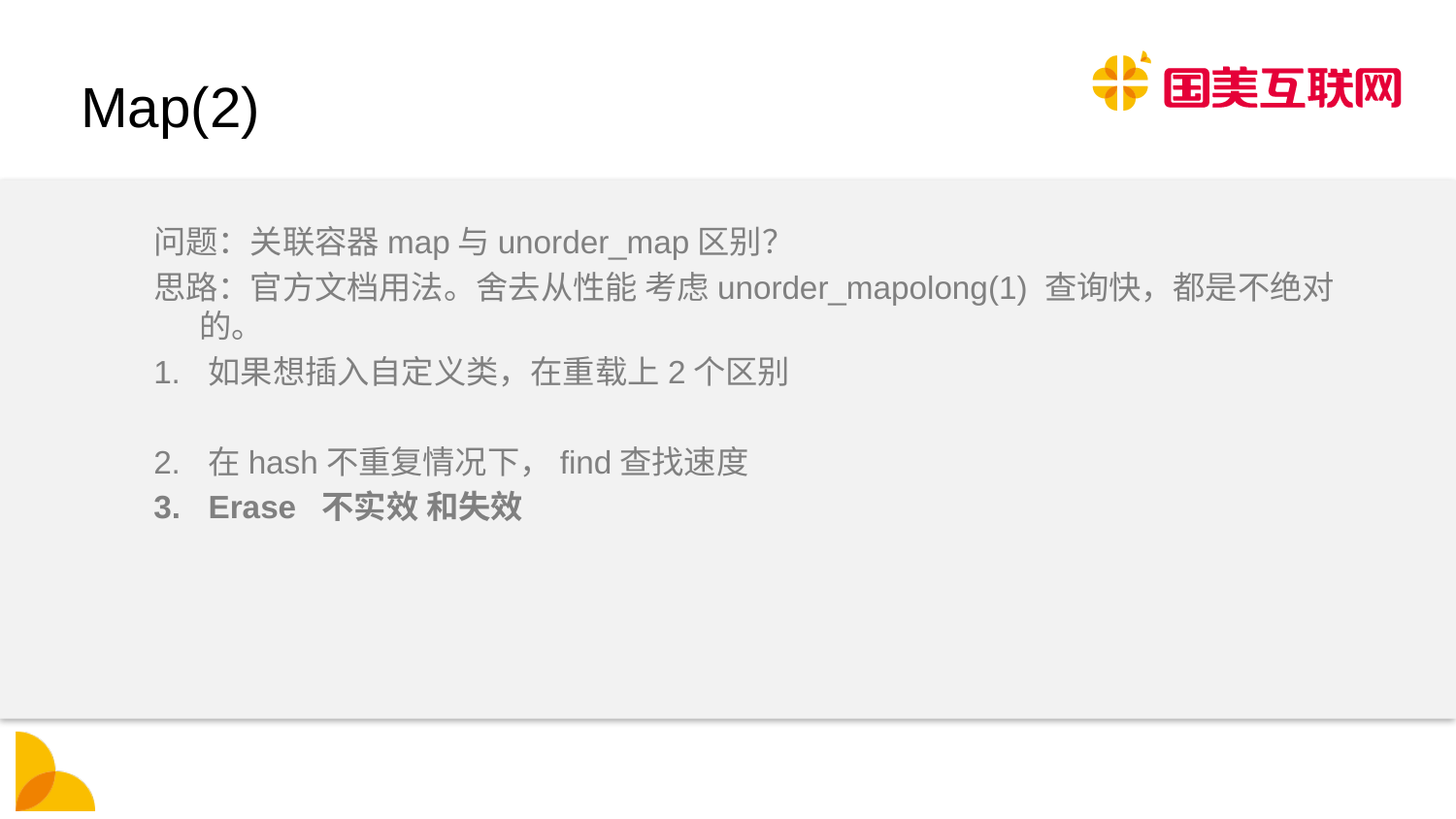

# Map(2)
问题：关联容器map与unorder_map区别？
思路：官方文档用法。舍去从性能 考虑unorder_mapolong(1) 查询快，都是不绝对的。
如果想插入自定义类，在重载上2个区别

在hash不重复情况下，find查找速度
Erase  不实效 和失效